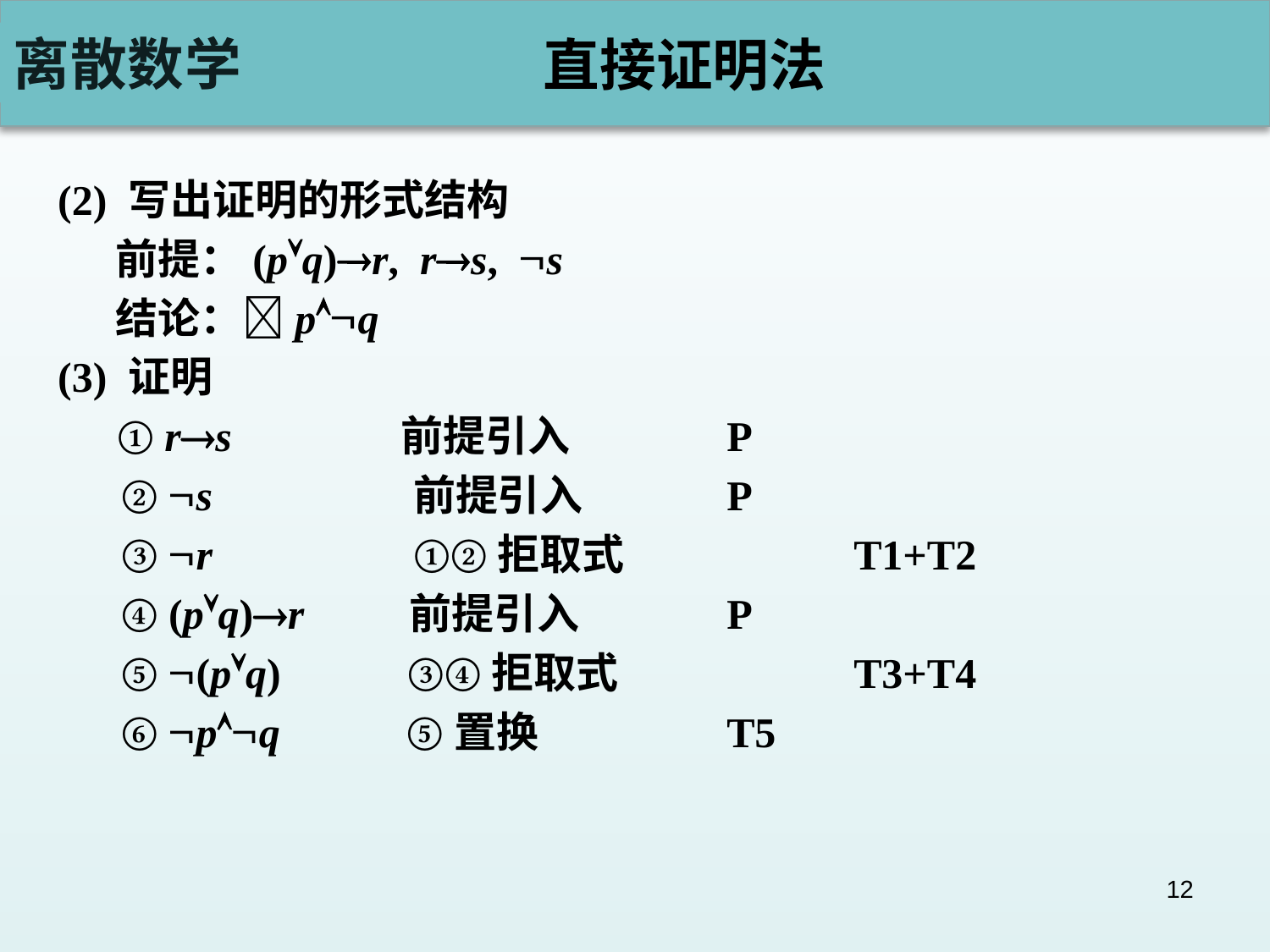

# 直接证明法
(2) 写出证明的形式结构
     前提：(p∨q)→r,  r→s,  ¬s
     结论：¬p∧¬q
(3) 证明
     ① r→s               前提引入		P
      ② ¬s                  前提引入		P
      ③ ¬r                   ①②拒取式		T1+T2
      ④ (p∨q)→r         前提引入		P
      ⑤ ¬(p∨q)            ③④拒取式 		T3+T4
      ⑥ ¬p∧¬q            ⑤置换		T5
12